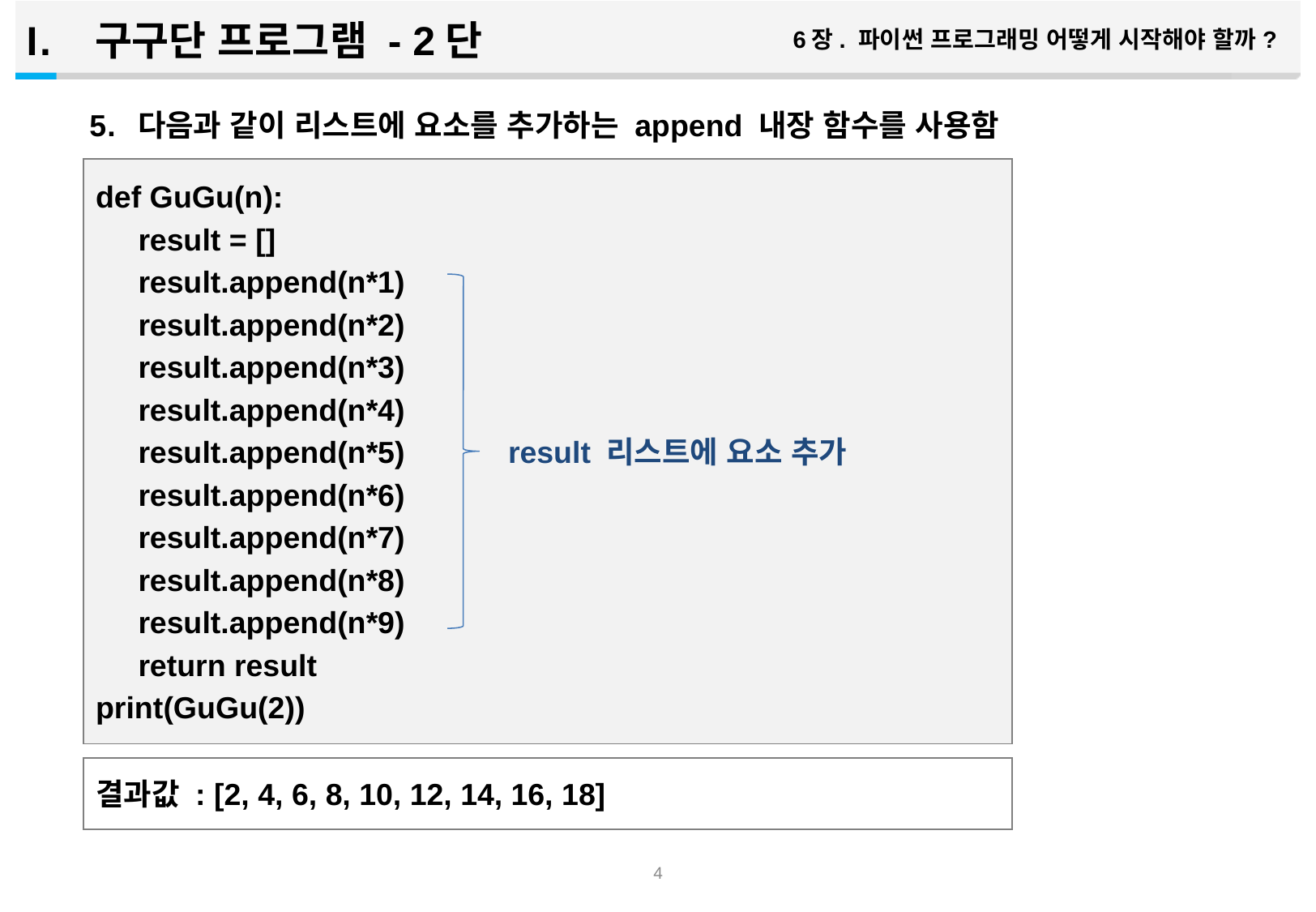

구구단 프로그램 - 2단
6장. 파이썬 프로그래밍 어떻게 시작해야 할까?
다음과 같이 리스트에 요소를 추가하는 append 내장 함수를 사용함

def GuGu(n):
     result = []
     result.append(n*1)
     result.append(n*2)
     result.append(n*3)
     result.append(n*4)
     result.append(n*5)
     result.append(n*6)
     result.append(n*7)
     result.append(n*8)
     result.append(n*9)
     return result
print(GuGu(2))

result 리스트에 요소 추가
결과값 : [2, 4, 6, 8, 10, 12, 14, 16, 18]
4